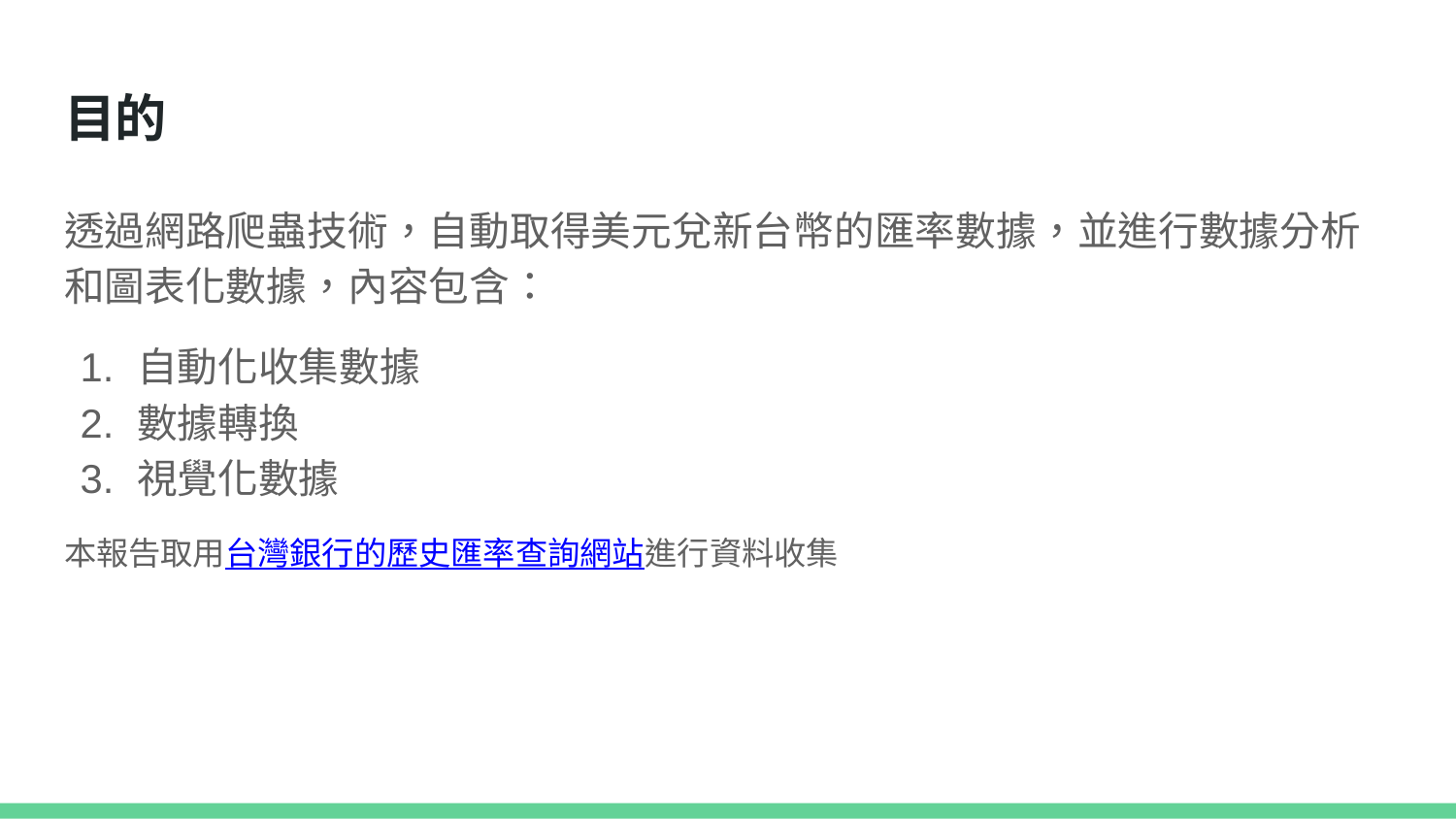

# 目的
透過網路爬蟲技術，自動取得美元兌新台幣的匯率數據，並進行數據分析和圖表化數據，內容包含：
自動化收集數據
數據轉換
視覺化數據
本報告取用台灣銀行的歷史匯率查詢網站進行資料收集